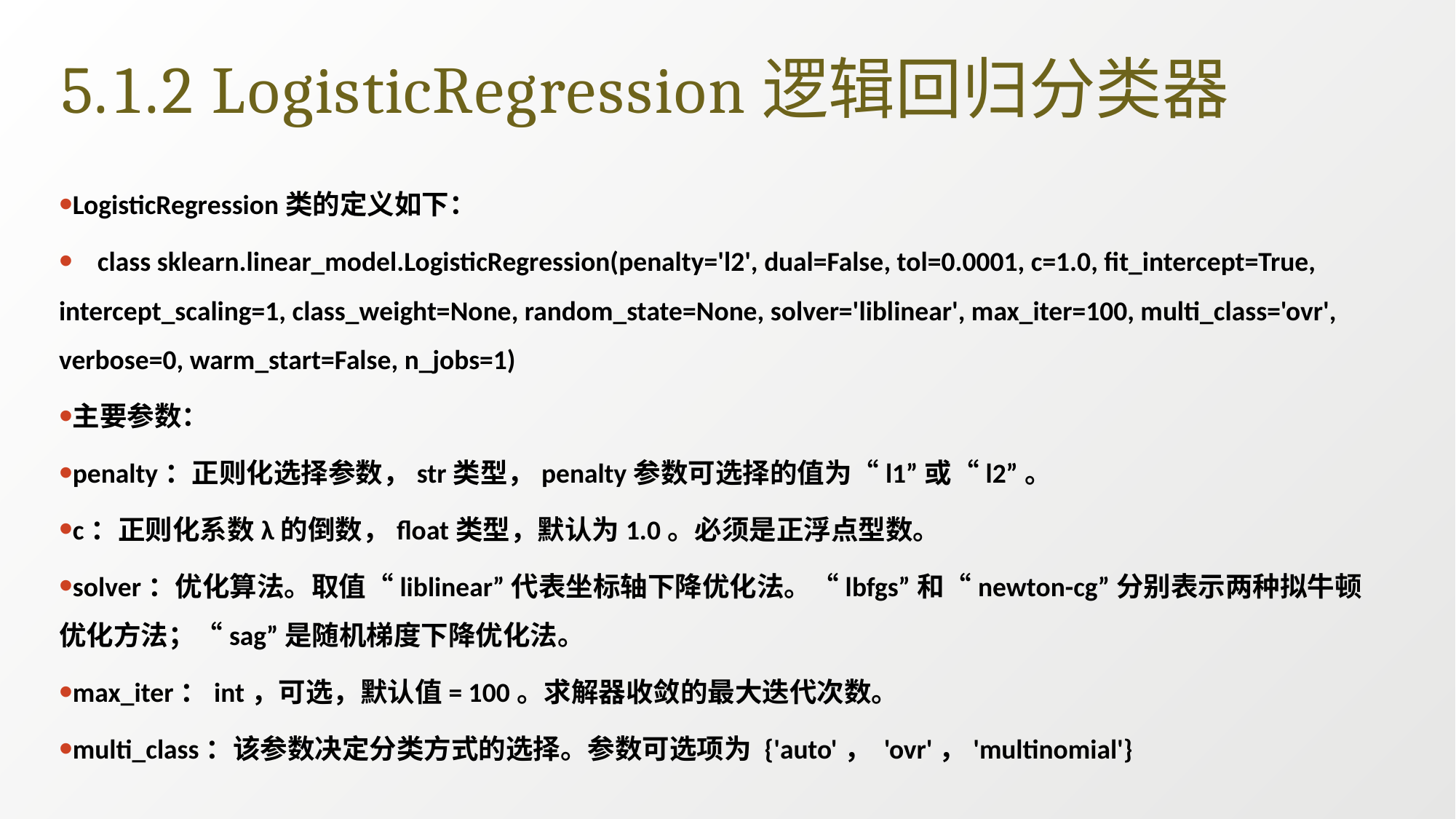

# 5.1.2 LogisticRegression逻辑回归分类器
LogisticRegression类的定义如下：
    class sklearn.linear_model.LogisticRegression(penalty='l2', dual=False, tol=0.0001, c=1.0, fit_intercept=True, intercept_scaling=1, class_weight=None, random_state=None, solver='liblinear', max_iter=100, multi_class='ovr', verbose=0, warm_start=False, n_jobs=1)
主要参数：
penalty：正则化选择参数，str类型，penalty参数可选择的值为“l1”或“l2”。
c：正则化系数λ的倒数，float类型，默认为1.0。必须是正浮点型数。
solver：优化算法。取值“liblinear”代表坐标轴下降优化法。“lbfgs”和“newton-cg”分别表示两种拟牛顿优化方法；“sag”是随机梯度下降优化法。
max_iter：int，可选，默认值= 100。求解器收敛的最大迭代次数。
multi_class：该参数决定分类方式的选择。参数可选项为 {'auto'， 'ovr'，'multinomial'}